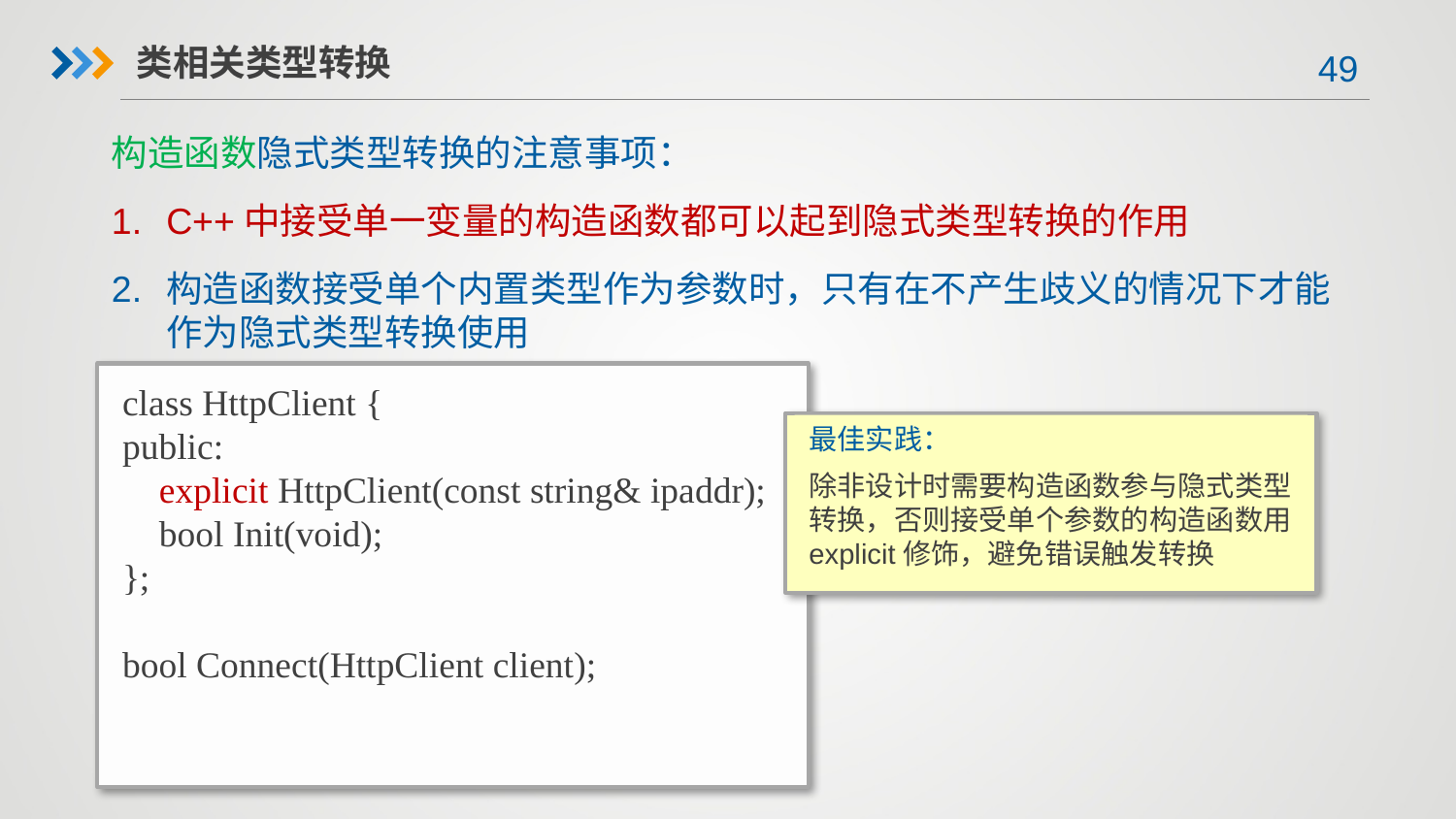

类相关类型转换
构造函数隐式类型转换的注意事项：
C++中接受单一变量的构造函数都可以起到隐式类型转换的作用
构造函数接受单个内置类型作为参数时，只有在不产生歧义的情况下才能作为隐式类型转换使用

class HttpClient {
public:
    explicit HttpClient(const string& ipaddr);
    bool Init(void);
};

bool Connect(HttpClient client);

最佳实践：
除非设计时需要构造函数参与隐式类型转换，否则接受单个参数的构造函数用explicit修饰，避免错误触发转换